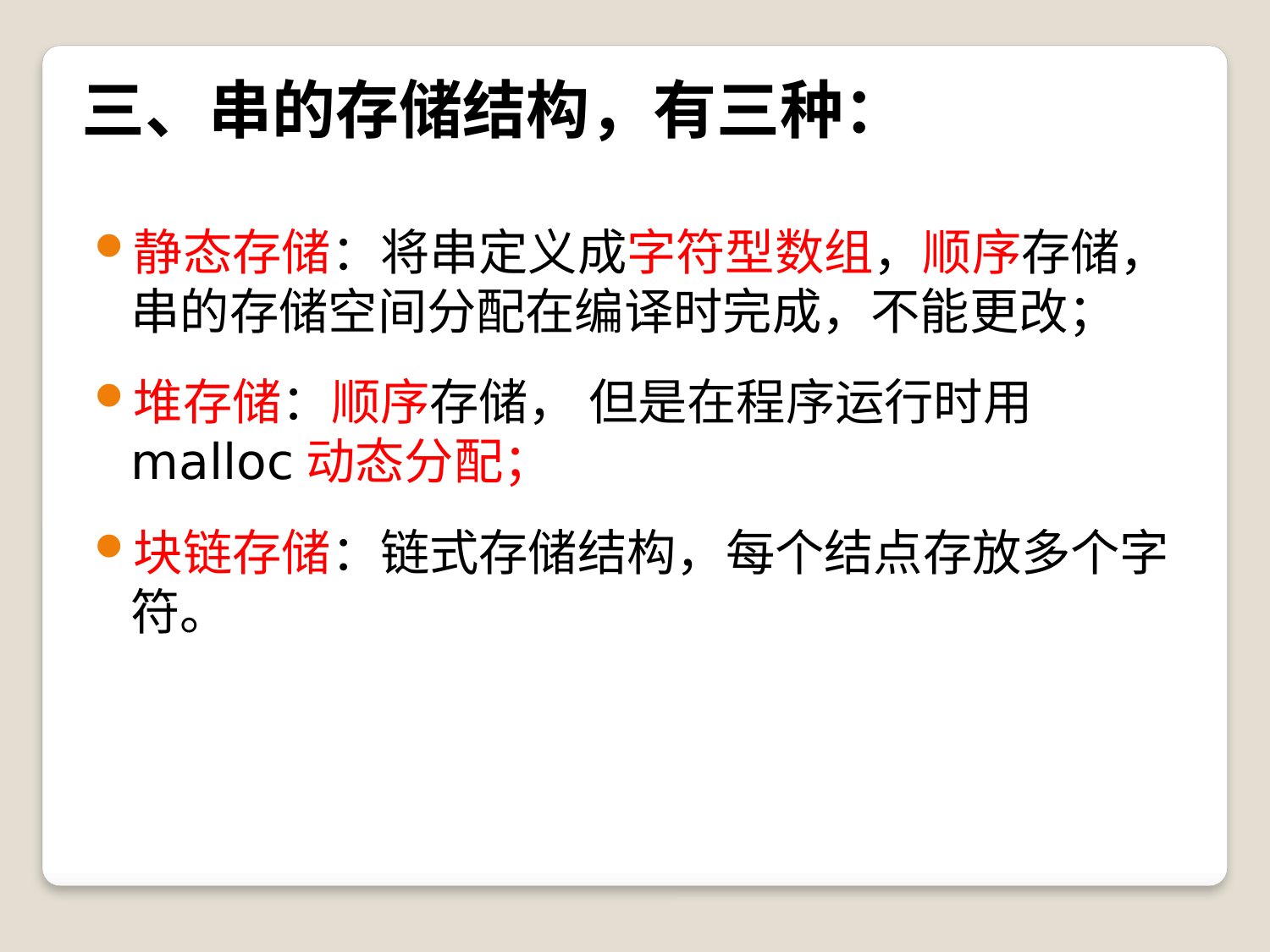

# 三、串的存储结构，有三种：
静态存储：将串定义成字符型数组，顺序存储，串的存储空间分配在编译时完成，不能更改；
堆存储：顺序存储， 但是在程序运行时用malloc动态分配；
块链存储：链式存储结构，每个结点存放多个字符。